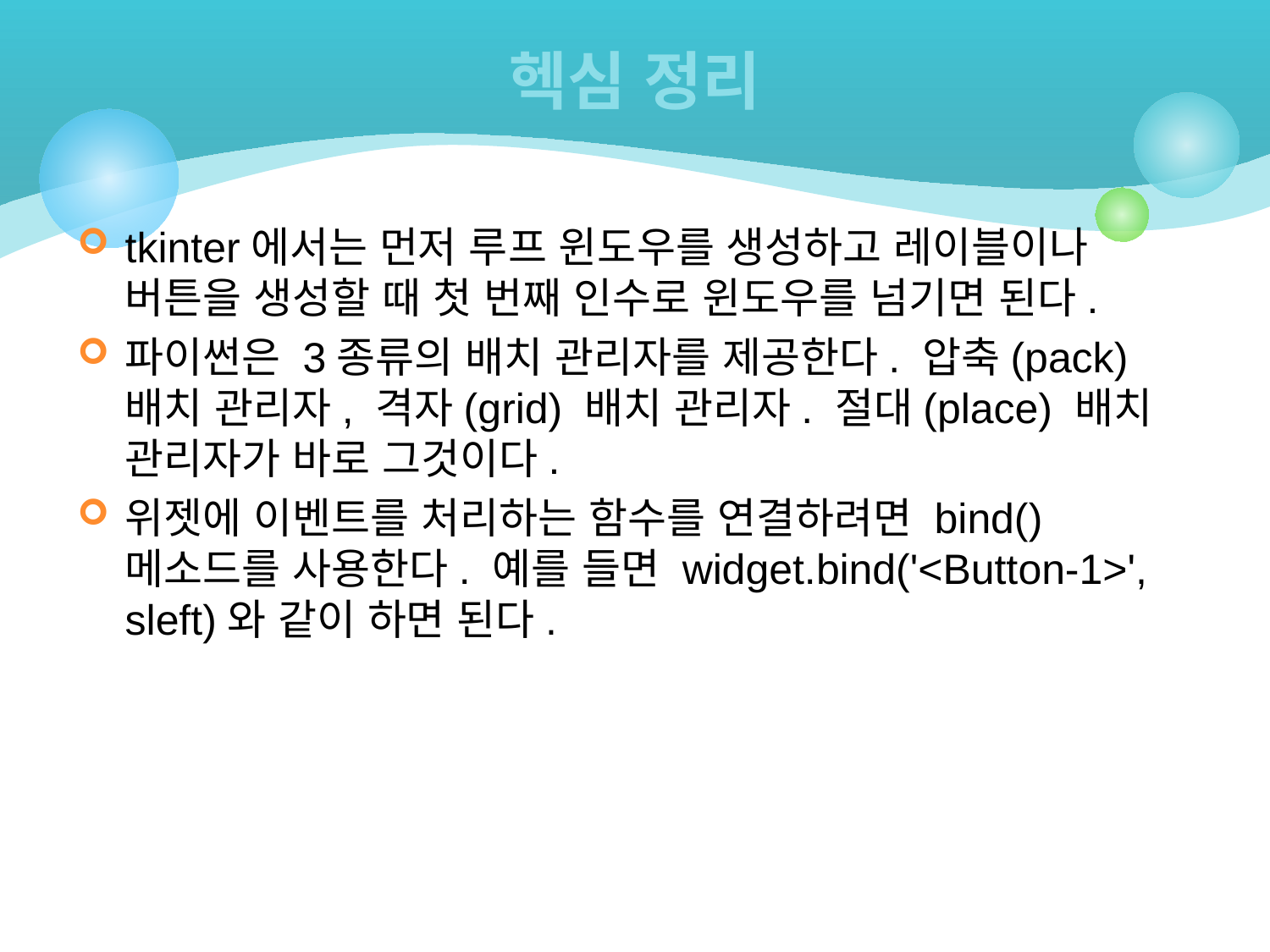

# 헥심 정리
tkinter에서는 먼저 루프 윈도우를 생성하고 레이블이나 버튼을 생성할 때 첫 번째 인수로 윈도우를 넘기면 된다.
파이썬은 3종류의 배치 관리자를 제공한다. 압축(pack) 배치 관리자, 격자(grid) 배치 관리자. 절대(place) 배치 관리자가 바로 그것이다.
위젯에 이벤트를 처리하는 함수를 연결하려면 bind() 메소드를 사용한다. 예를 들면 widget.bind('<Button-1>', sleft)와 같이 하면 된다.